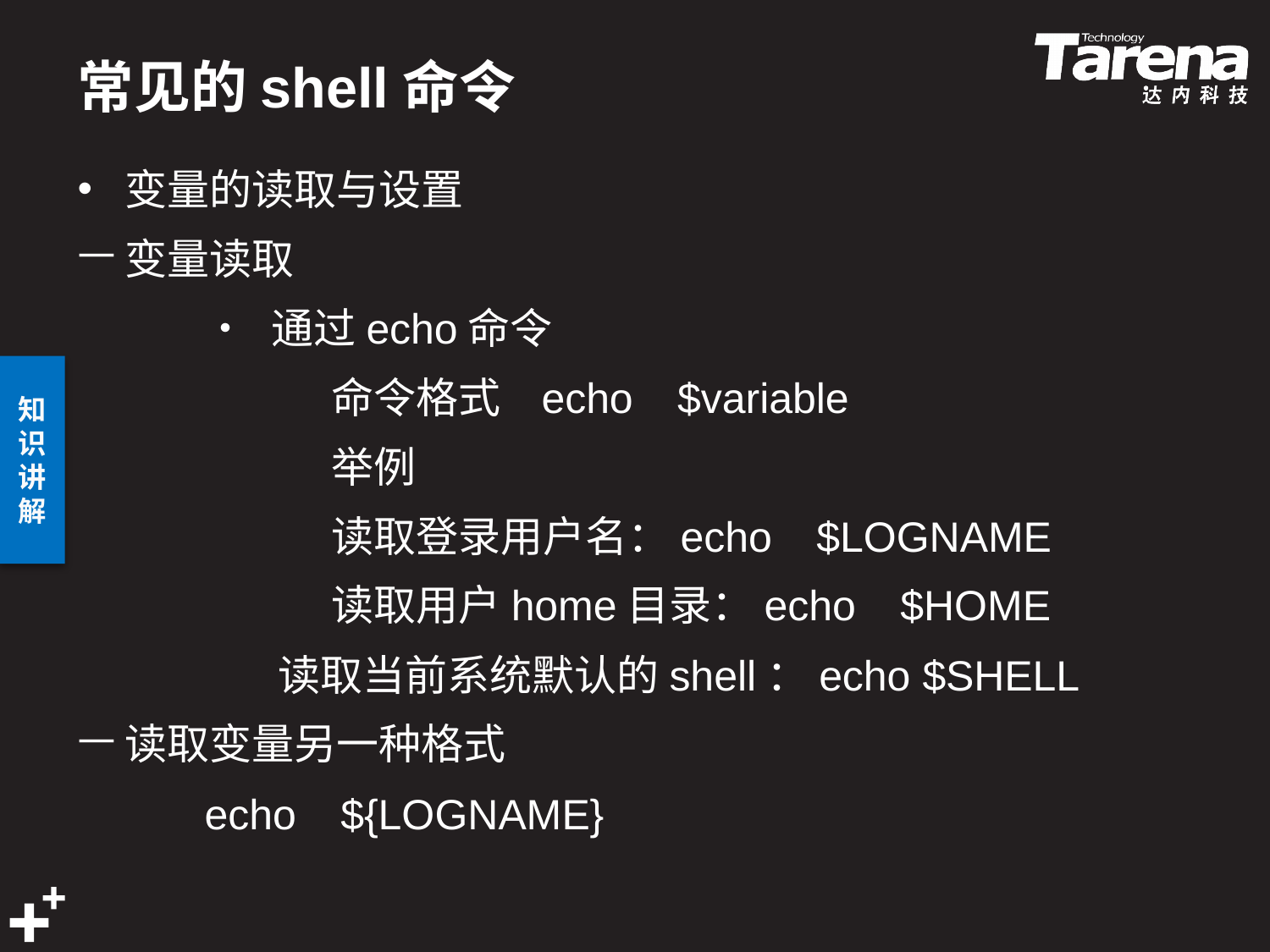

# 常见的shell命令
变量的读取与设置
变量读取 
	•  通过echo命令 
		命令格式 echo  $variable  
		举例 
		读取登录用户名：echo  $LOGNAME 
		读取用户home目录：echo  $HOME
                    读取当前系统默认的shell：echo $SHELL
读取变量另一种格式 
	echo  ${LOGNAME} 